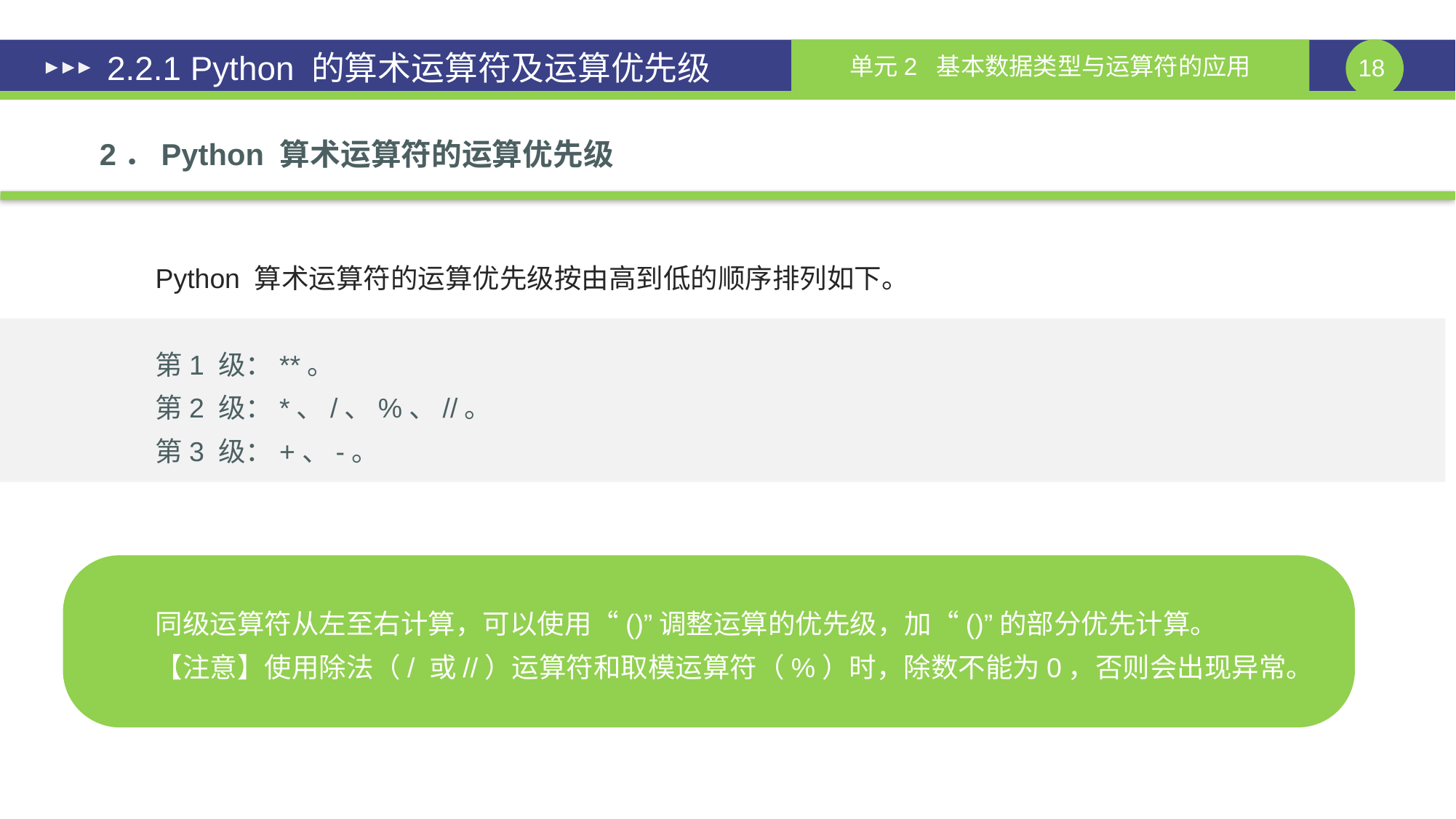

# 2.2.1 Python 的算术运算符及运算优先级
2．Python 算术运算符的运算优先级

Python 算术运算符的运算优先级按由高到低的顺序排列如下。

第1 级：**。
第2 级：*、/、%、//。
第3 级：+、-。

同级运算符从左至右计算，可以使用“()”调整运算的优先级，加“()”的部分优先计算。
【注意】使用除法（/ 或//）运算符和取模运算符（%）时，除数不能为0，否则会出现异常。